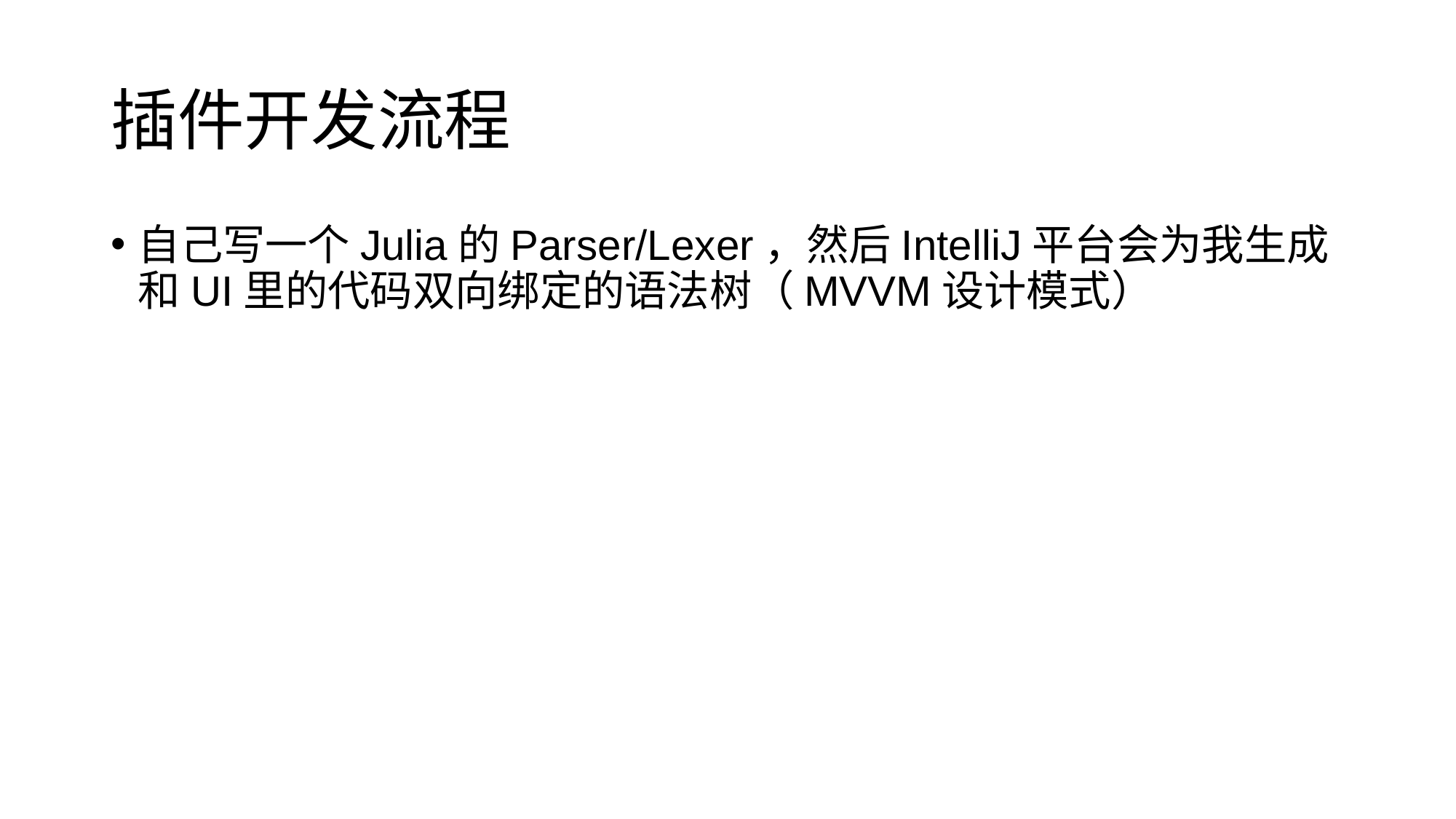

# 插件开发流程
自己写一个Julia的Parser/Lexer，然后IntelliJ平台会为我生成和UI里的代码双向绑定的语法树（MVVM设计模式）